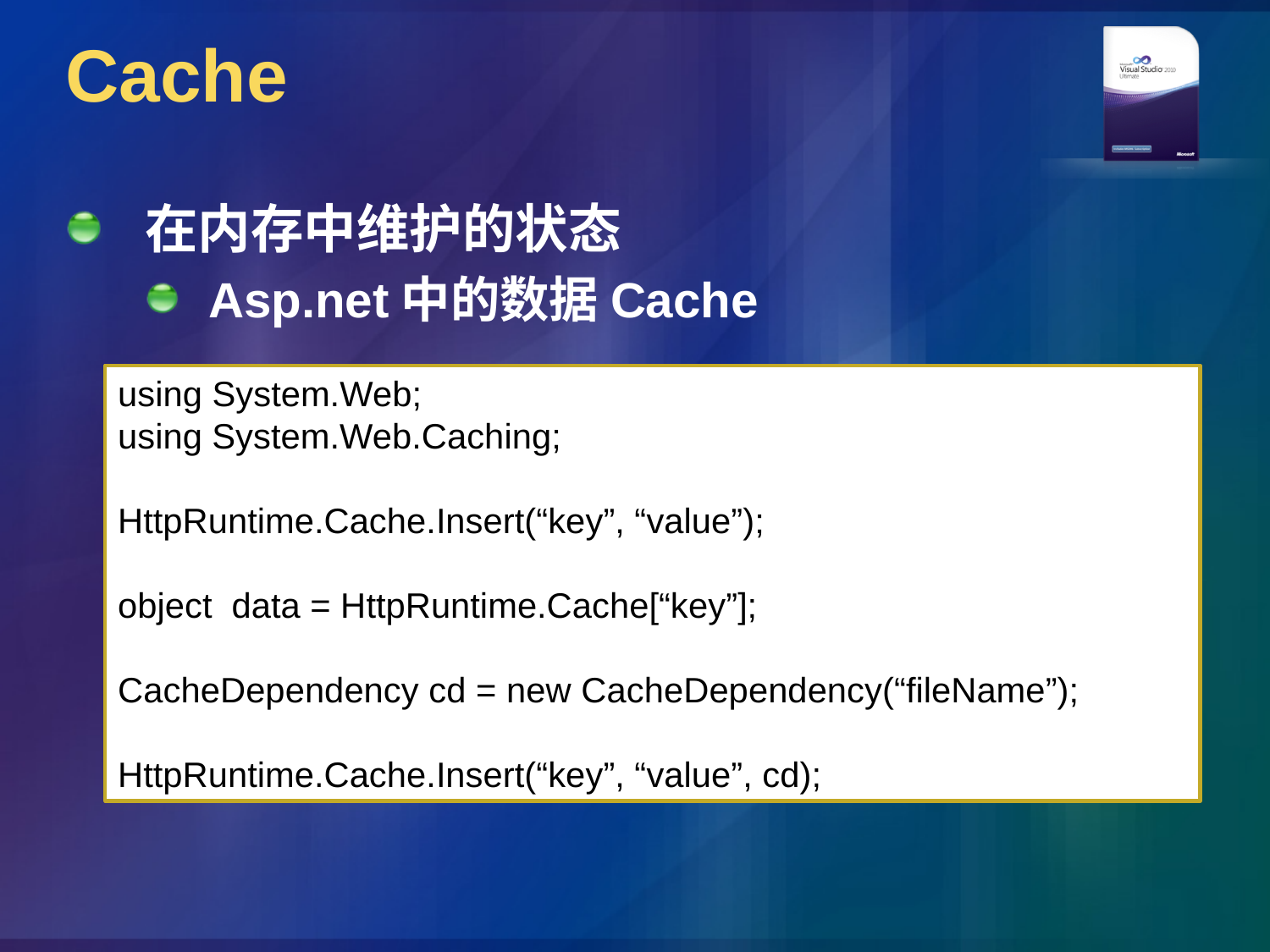

# Cache
在内存中维护的状态
Asp.net中的数据Cache
using System.Web;
using System.Web.Caching;

HttpRuntime.Cache.Insert(“key”, “value”);

object  data = HttpRuntime.Cache[“key”];

CacheDependency cd = new CacheDependency(“fileName”);

HttpRuntime.Cache.Insert(“key”, “value”, cd);